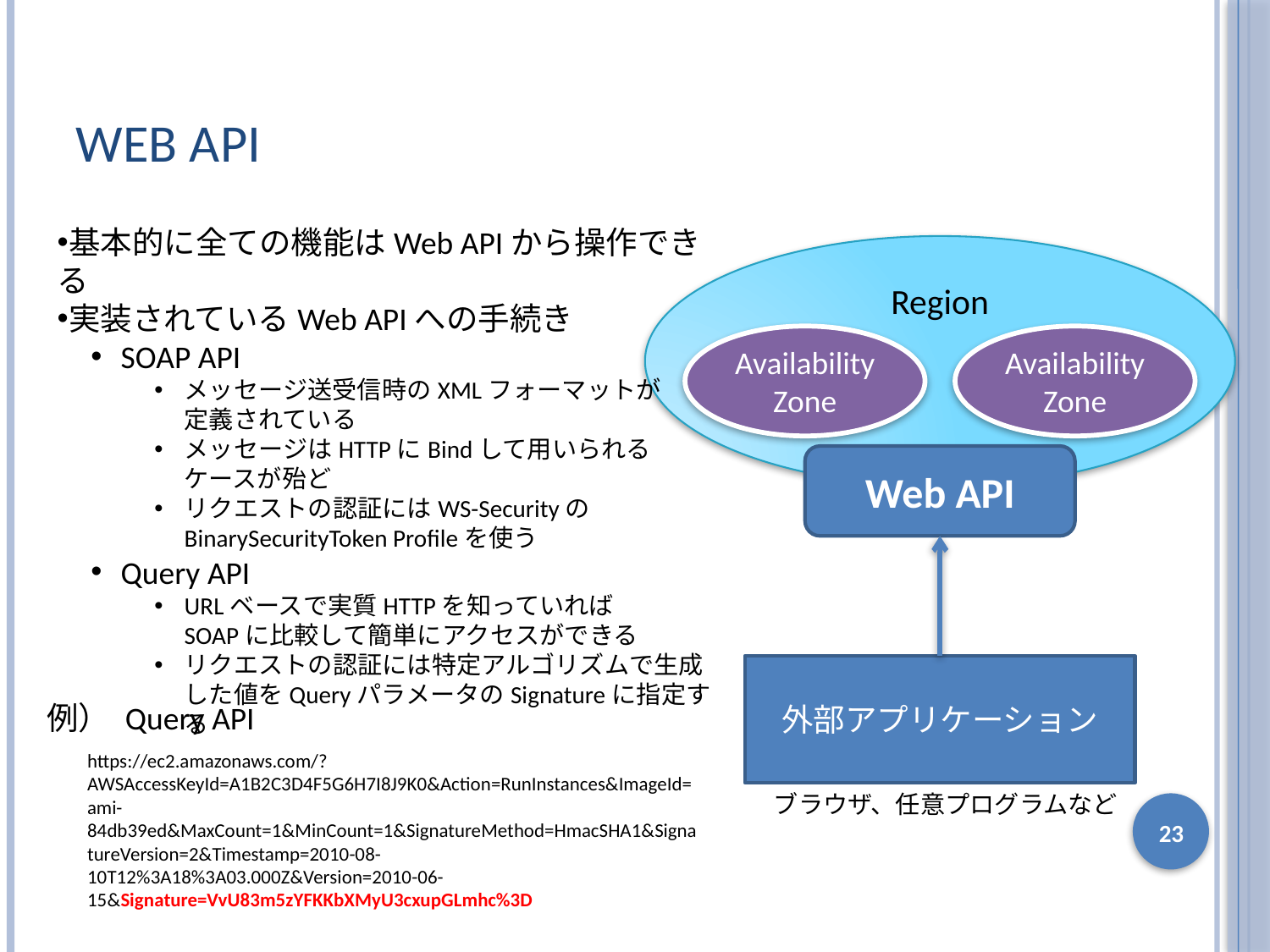

# Web API
基本的に全ての機能はWeb APIから操作できる
実装されているWeb APIへの手続き
SOAP API
メッセージ送受信時のXMLフォーマットが
定義されている
メッセージはHTTPにBindして用いられる
ケースが殆ど
リクエストの認証にはWS-SecurityのBinarySecurityToken Profileを使う
Query API
URLベースで実質HTTPを知っていれば
SOAPに比較して簡単にアクセスができる
リクエストの認証には特定アルゴリズムで生成した値をQueryパラメータのSignatureに指定する
Region
Availability Zone
Availability Zone
Web API
外部アプリケーション
例） Query API
https://ec2.amazonaws.com/?AWSAccessKeyId=A1B2C3D4F5G6H7I8J9K0&Action=RunInstances&ImageId=ami-84db39ed&MaxCount=1&MinCount=1&SignatureMethod=HmacSHA1&SignatureVersion=2&Timestamp=2010-08-10T12%3A18%3A03.000Z&Version=2010-06-15&Signature=VvU83m5zYFKKbXMyU3cxupGLmhc%3D
ブラウザ、任意プログラムなど
23